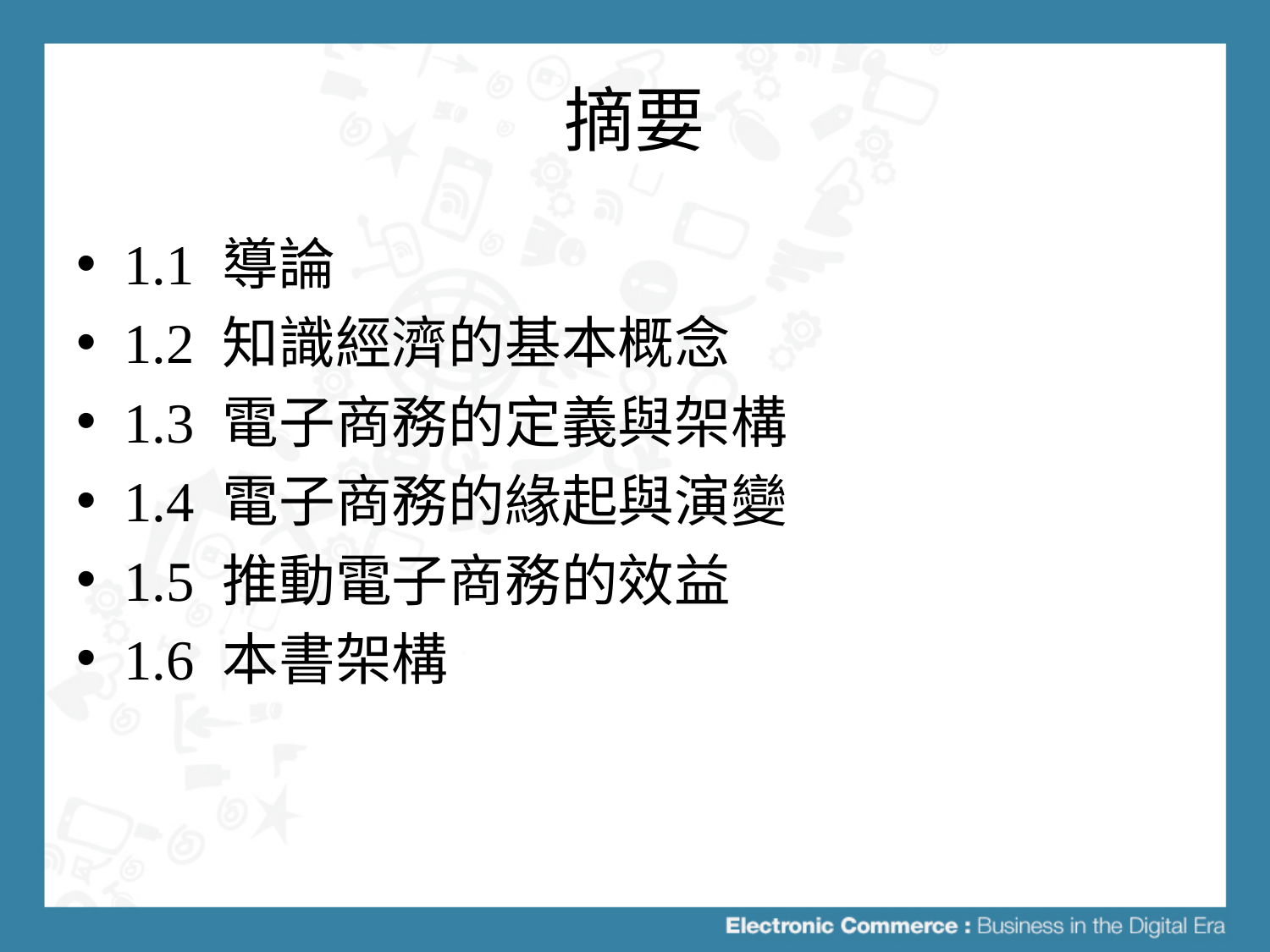

# 摘要
1.1 導論
1.2 知識經濟的基本概念
1.3 電子商務的定義與架構
1.4 電子商務的緣起與演變
1.5 推動電子商務的效益
1.6 本書架構